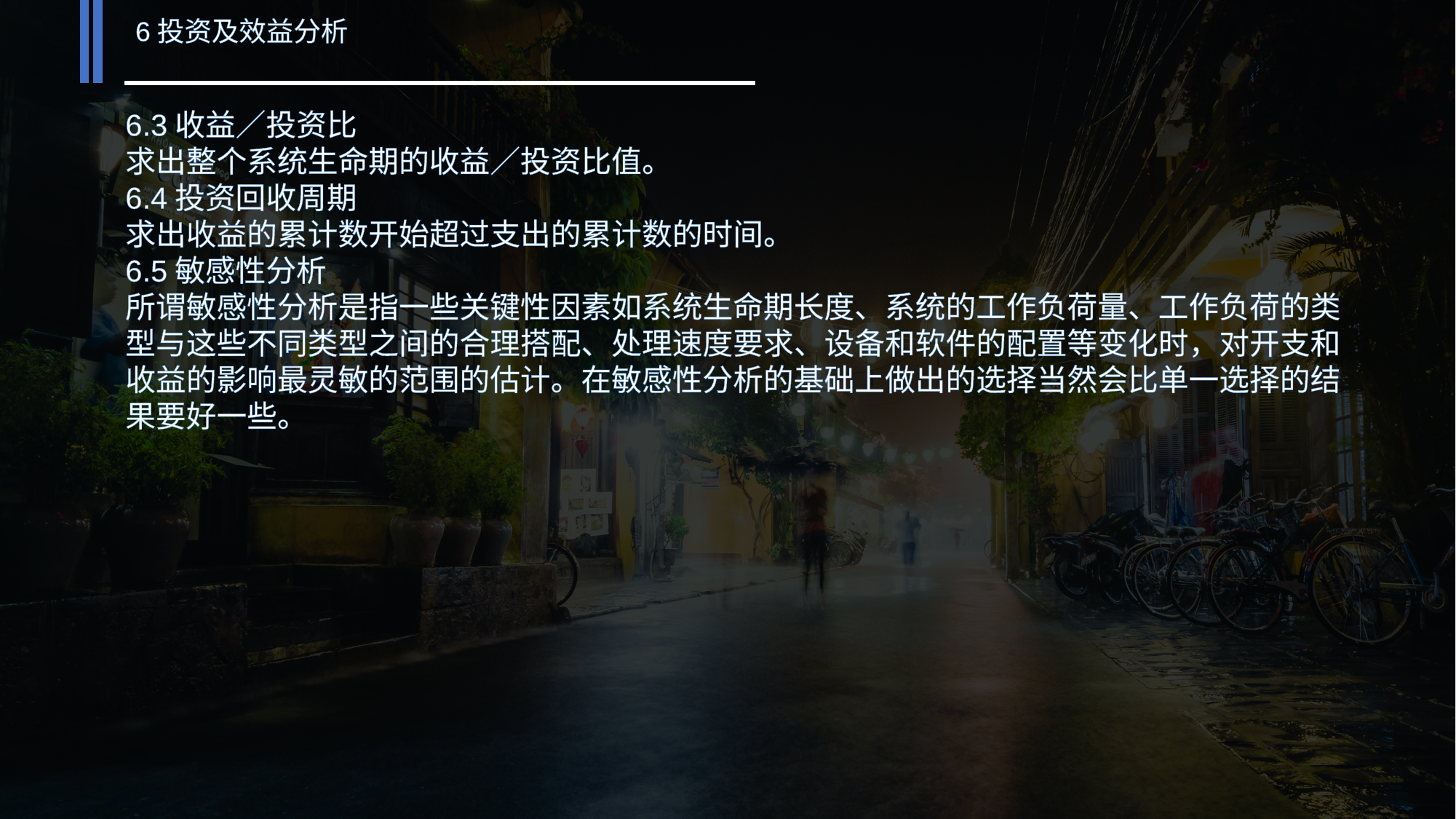

6投资及效益分析
6.3收益／投资比
求出整个系统生命期的收益／投资比值。
6.4投资回收周期
求出收益的累计数开始超过支出的累计数的时间。
6.5敏感性分析
所谓敏感性分析是指一些关键性因素如系统生命期长度、系统的工作负荷量、工作负荷的类型与这些不同类型之间的合理搭配、处理速度要求、设备和软件的配置等变化时，对开支和收益的影响最灵敏的范围的估计。在敏感性分析的基础上做出的选择当然会比单一选择的结果要好一些。